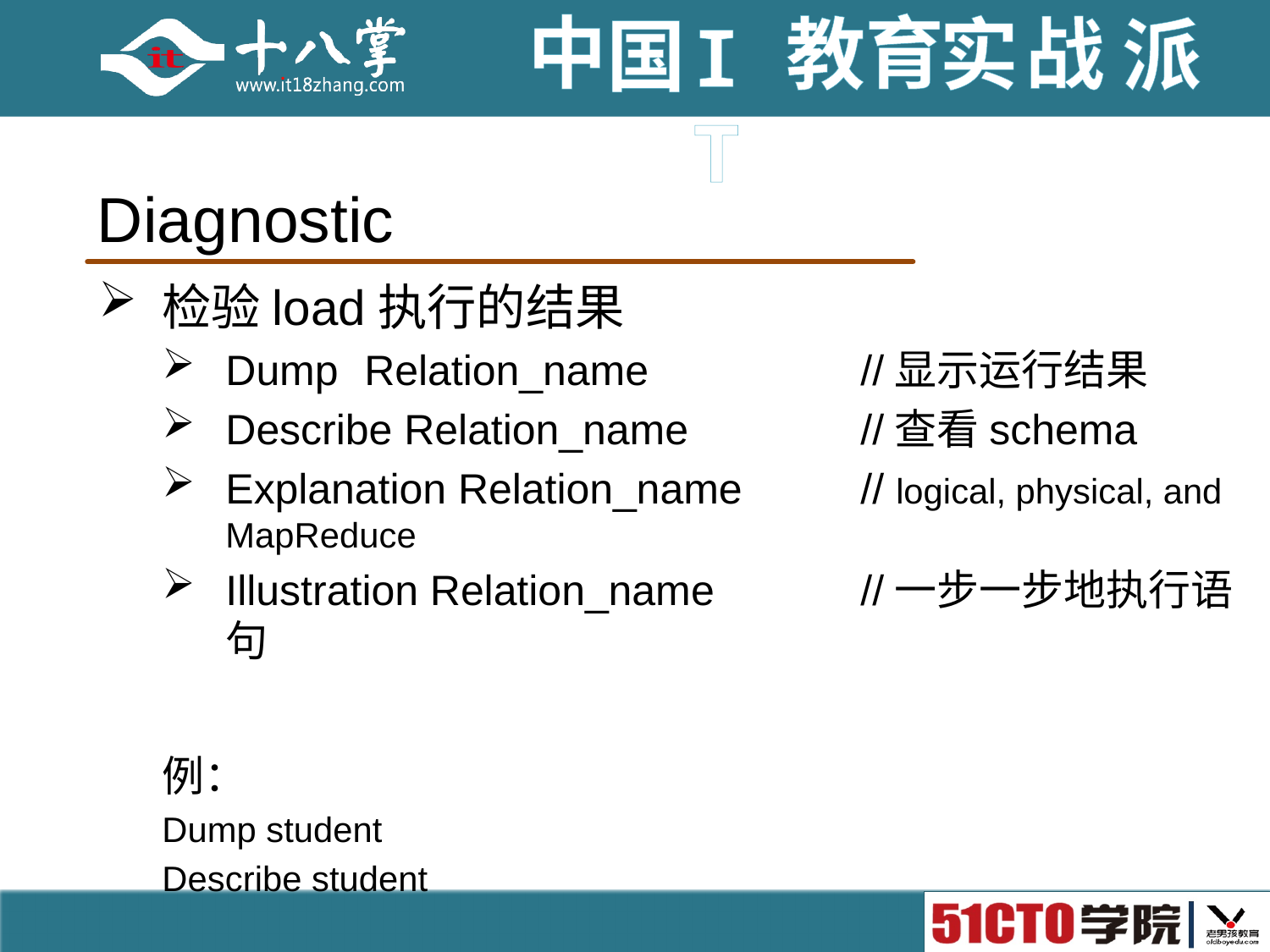

# Diagnostic
检验load执行的结果
Dump 	 Relation_name 		//显示运行结果
Describe Relation_name 		//查看schema
Explanation Relation_name	// logical, physical, and MapReduce
Illustration Relation_name 		//一步一步地执行语句

例：
Dump student
Describe student